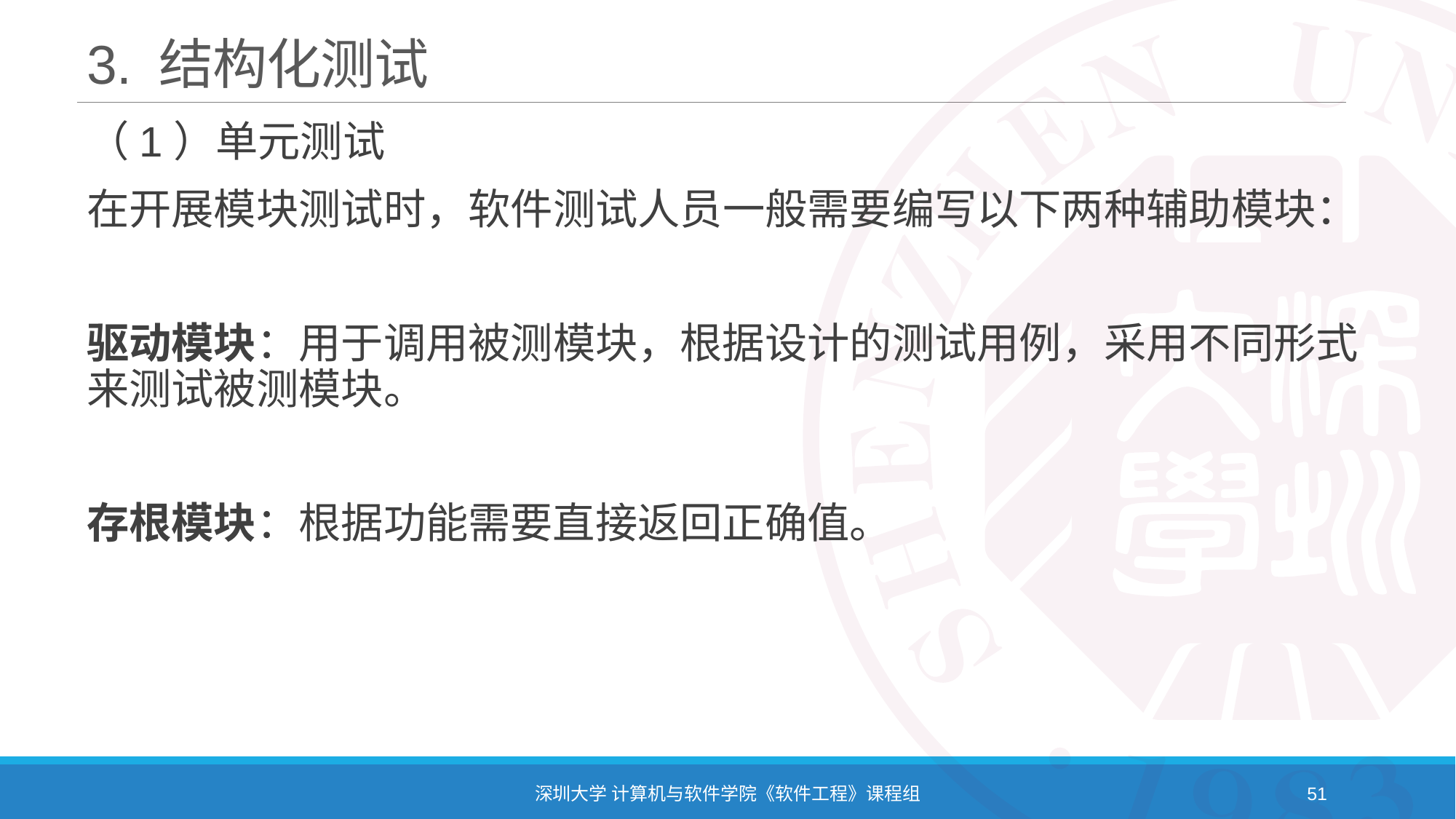

# 3. 结构化测试
（1）单元测试
在开展模块测试时，软件测试人员一般需要编写以下两种辅助模块：

驱动模块：用于调用被测模块，根据设计的测试用例，采用不同形式来测试被测模块。

存根模块：根据功能需要直接返回正确值。

深圳大学 计算机与软件学院《软件工程》课程组
51